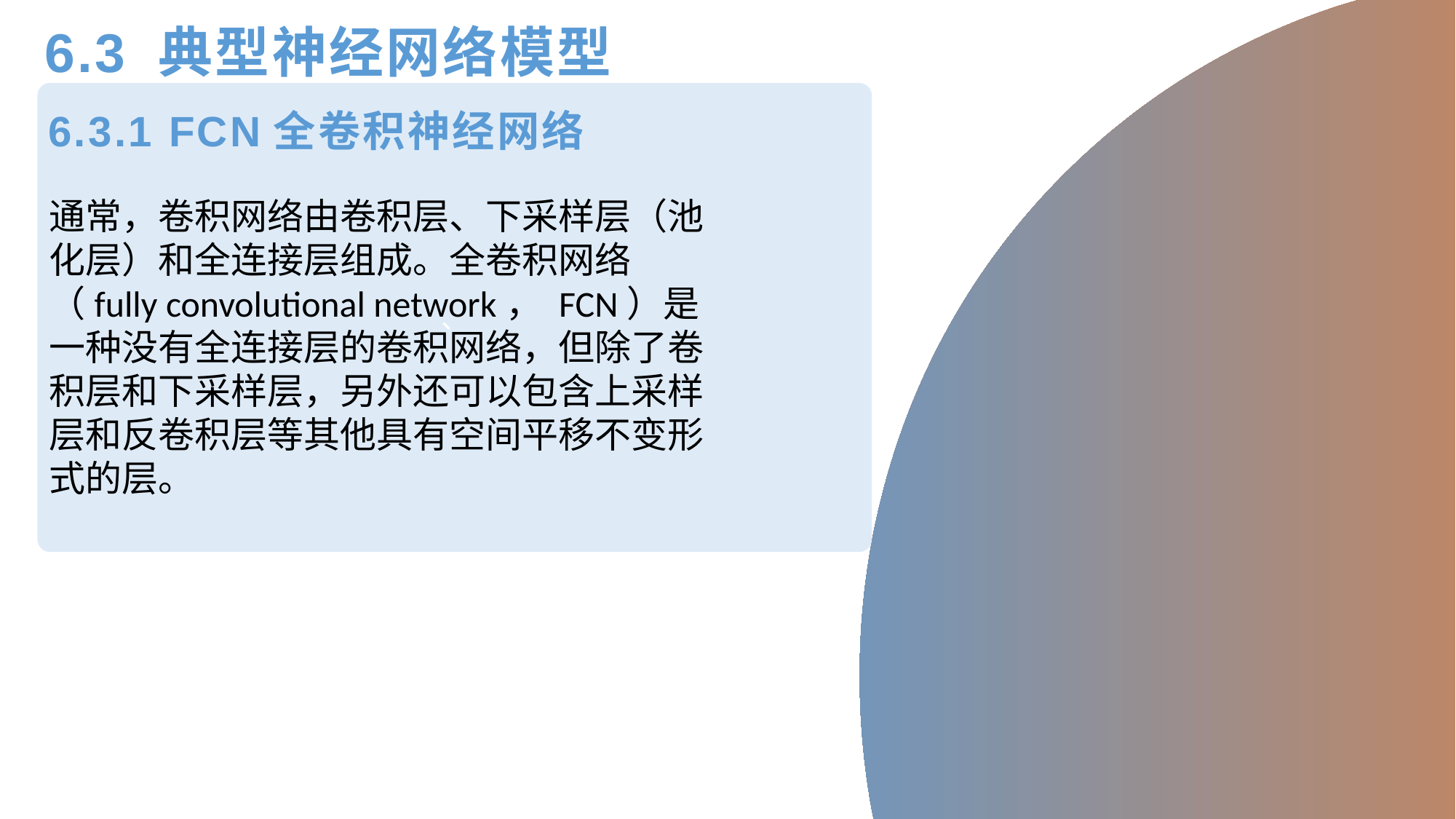

6.3 典型神经网络模型
、
6.3.1 FCN全卷积神经网络

通常，卷积网络由卷积层、下采样层（池化层）和全连接层组成。全卷积网络（fully convolutional network， FCN）是一种没有全连接层的卷积网络，但除了卷积层和下采样层，另外还可以包含上采样层和反卷积层等其他具有空间平移不变形式的层。